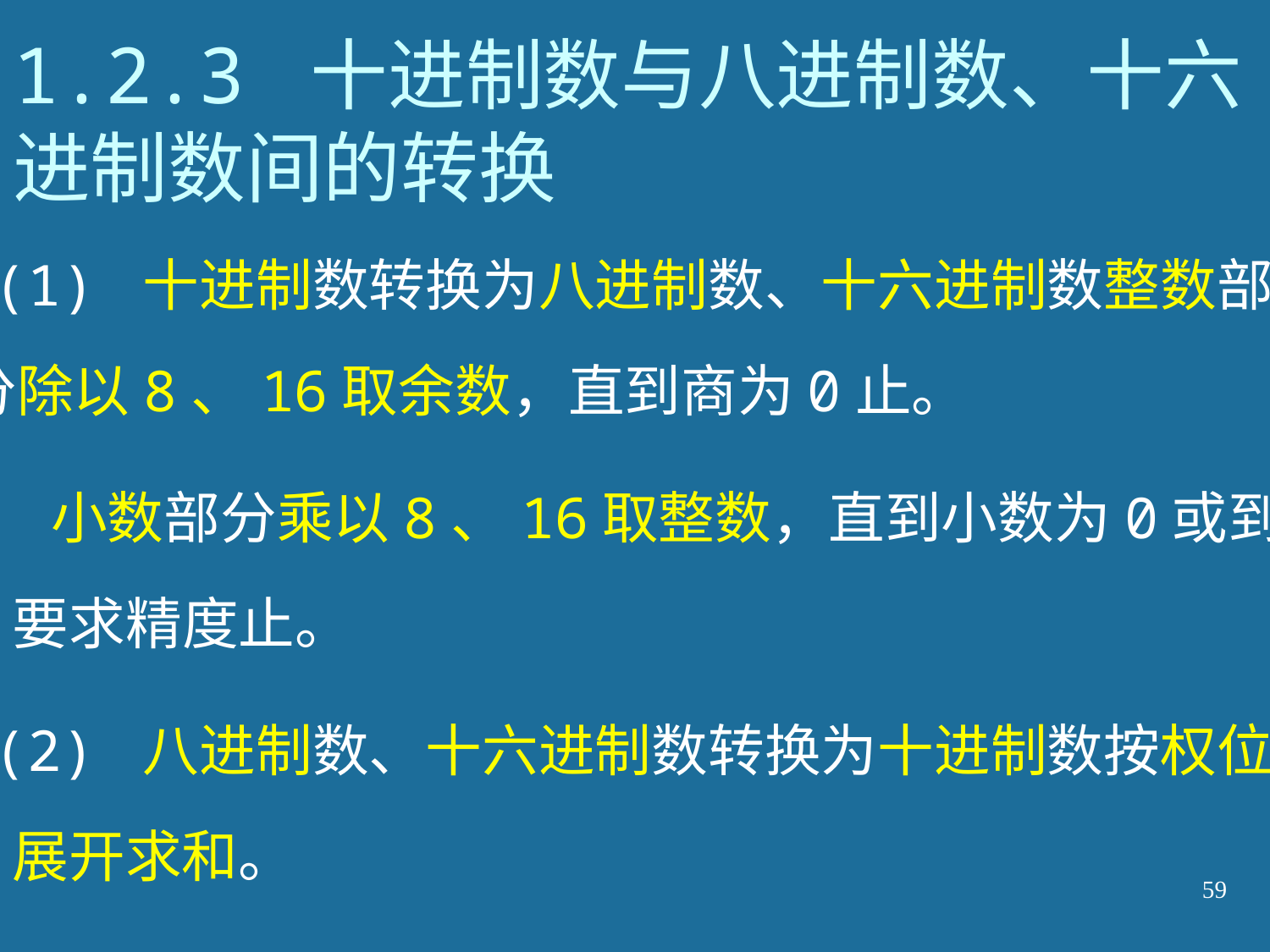

# 1.2.3 十进制数与八进制数、十六进制数间的转换
(1) 十进制数转换为八进制数、十六进制数整数部
分除以8、16取余数，直到商为0止。
 小数部分乘以8、16取整数，直到小数为0或到
要求精度止。
(2) 八进制数、十六进制数转换为十进制数按权位
展开求和。
59